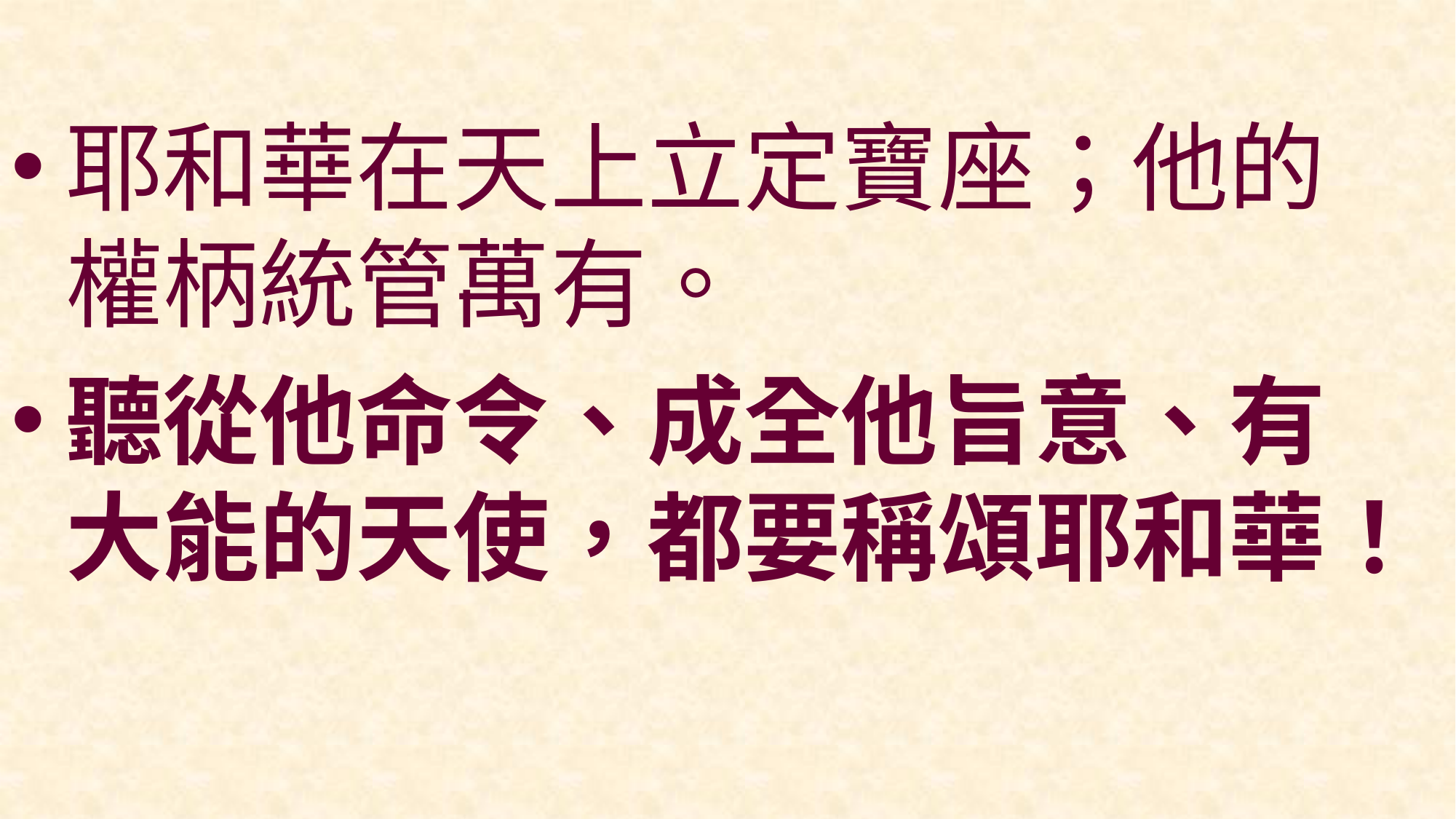

耶和華在天上立定寶座；他的權柄統管萬有。
聽從他命令、成全他旨意、有大能的天使，都要稱頌耶和華！